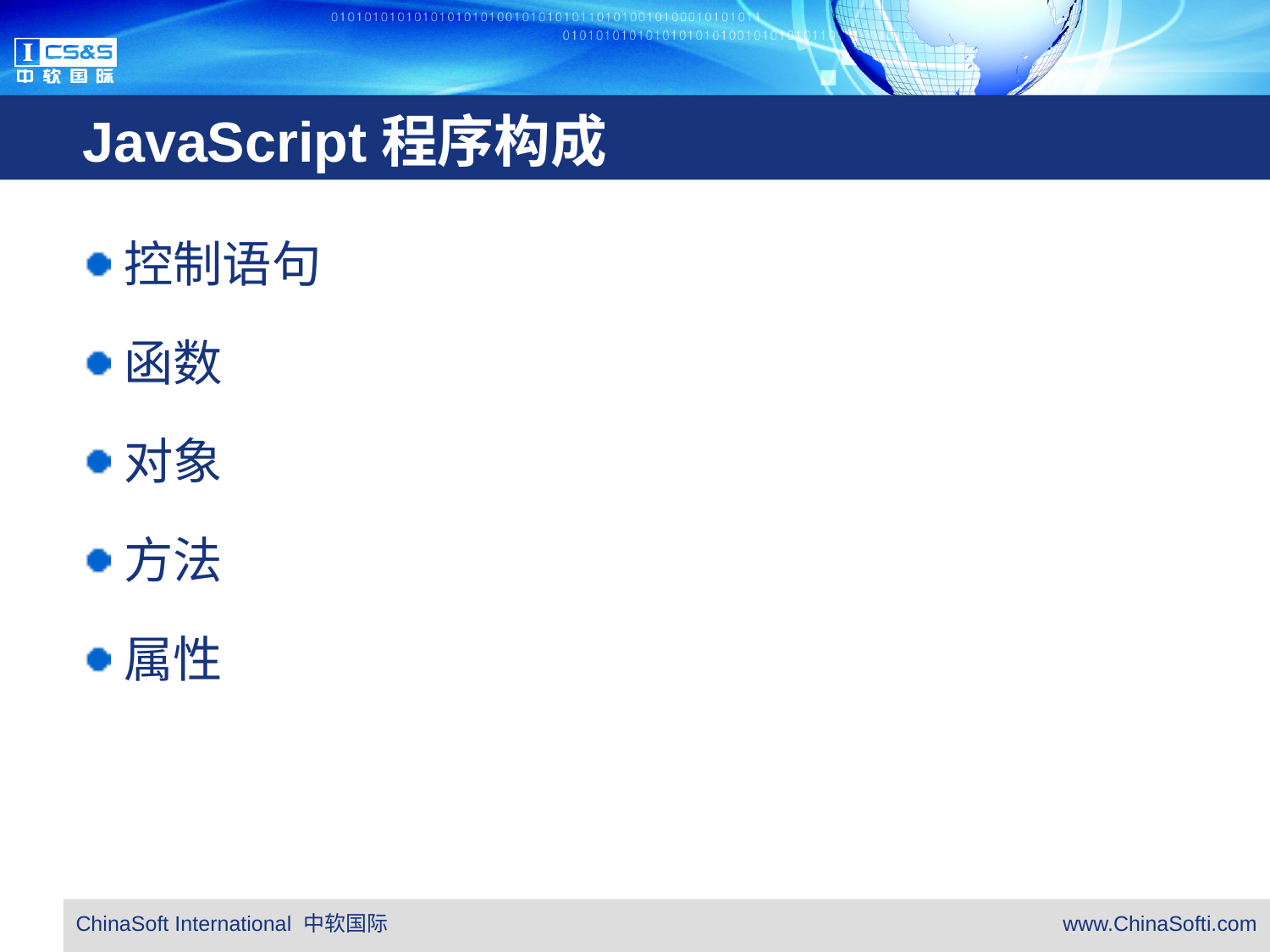

# JavaScript程序构成
控制语句
函数
对象
方法
属性